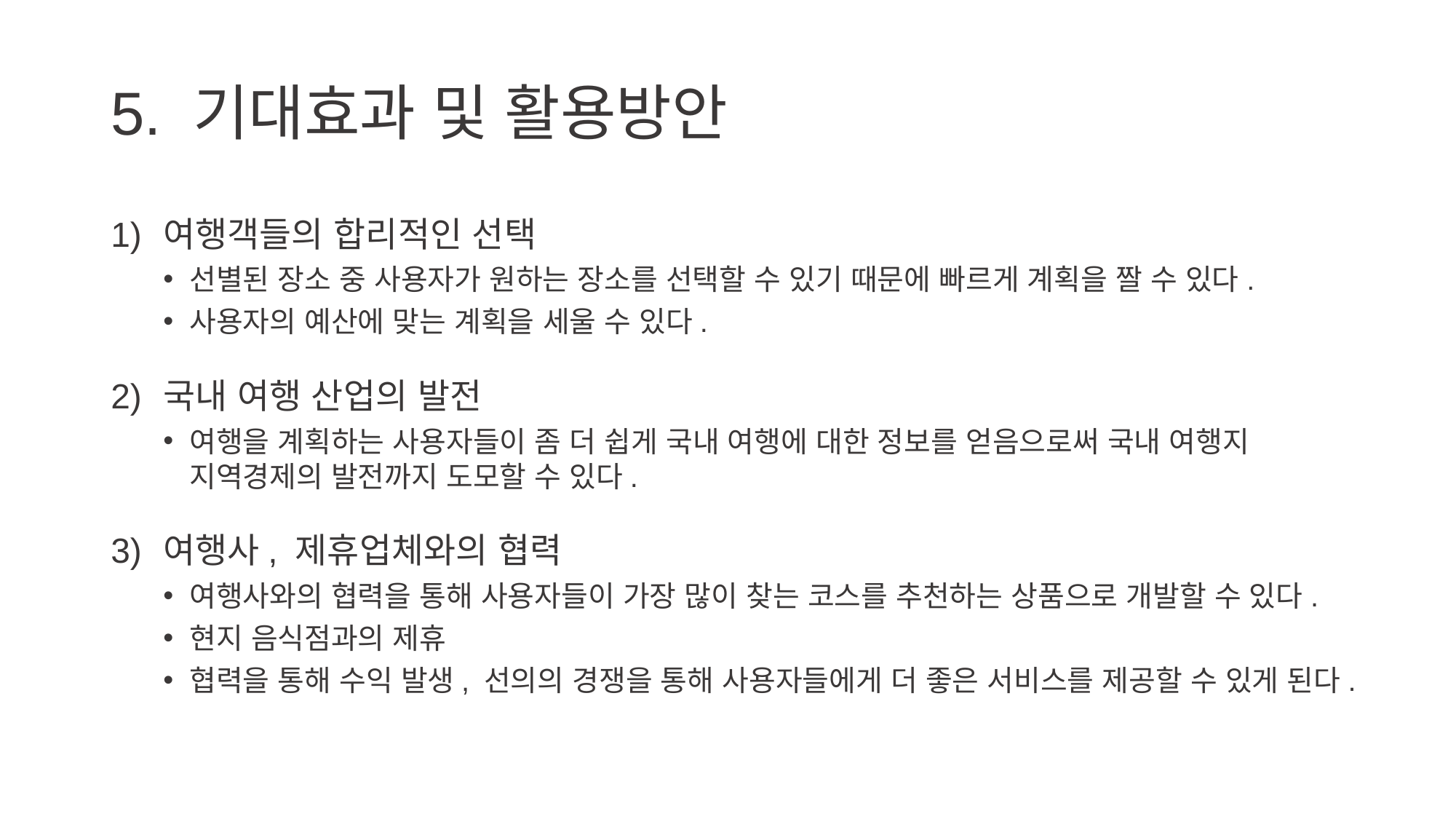

# 5. 기대효과 및 활용방안
여행객들의 합리적인 선택
선별된 장소 중 사용자가 원하는 장소를 선택할 수 있기 때문에 빠르게 계획을 짤 수 있다.
사용자의 예산에 맞는 계획을 세울 수 있다.
국내 여행 산업의 발전
여행을 계획하는 사용자들이 좀 더 쉽게 국내 여행에 대한 정보를 얻음으로써 국내 여행지 지역경제의 발전까지 도모할 수 있다.
여행사, 제휴업체와의 협력
여행사와의 협력을 통해 사용자들이 가장 많이 찾는 코스를 추천하는 상품으로 개발할 수 있다.
현지 음식점과의 제휴
협력을 통해 수익 발생, 선의의 경쟁을 통해 사용자들에게 더 좋은 서비스를 제공할 수 있게 된다.